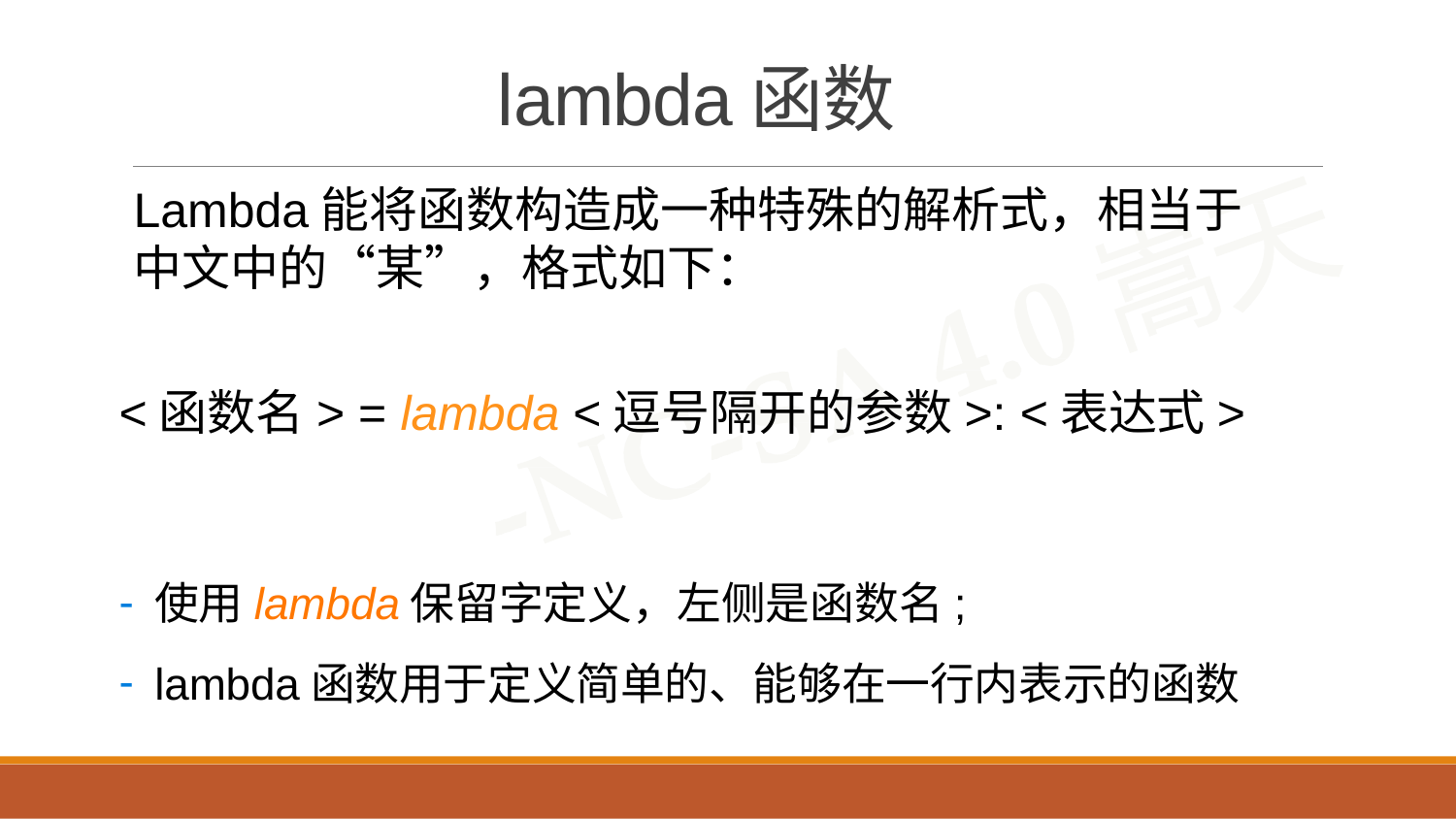

# lambda函数

Lambda能将函数构造成一种特殊的解析式，相当于中文中的“某”，格式如下：

<函数名> = lambda <逗号隔开的参数>: <表达式>

使用lambda保留字定义，左侧是函数名;
lambda函数用于定义简单的、能够在一行内表示的函数